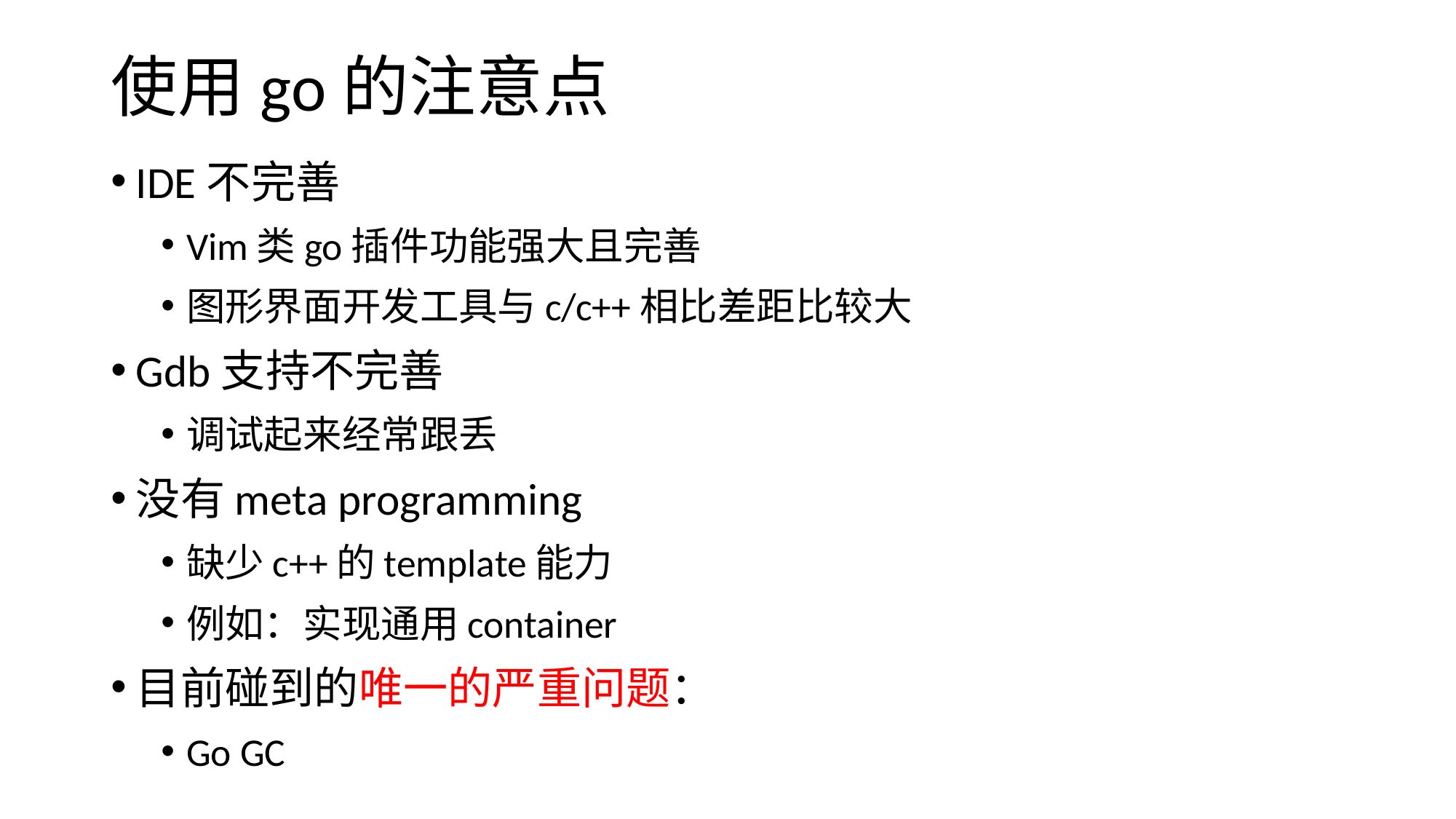

# 使用go的注意点
IDE不完善
Vim类go插件功能强大且完善
图形界面开发工具与c/c++相比差距比较大
Gdb支持不完善
调试起来经常跟丢
没有meta programming
缺少c++的template能力
例如：实现通用container
目前碰到的唯一的严重问题：
Go GC